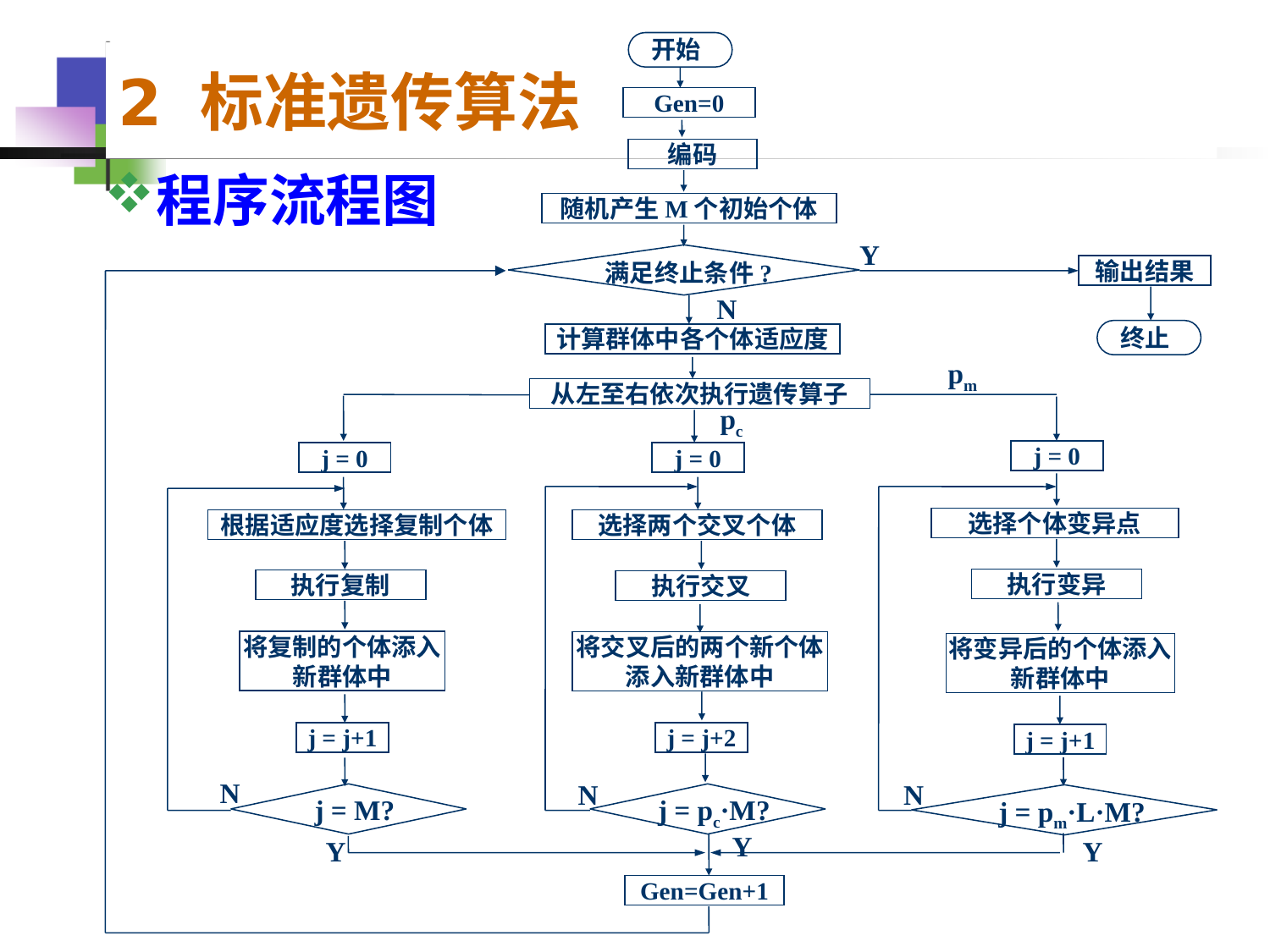

开始

Gen=0

编码

随机产生M个初始个体

Y

满足终止条件?
输出结果

N

终止

计算群体中各个体适应度
pm

从左至右依次执行遗传算子

pc

j = 0
j = 0
j = 0

选择个体变异点
根据适应度选择复制个体
选择两个交叉个体

执行变异
执行复制
执行交叉

将复制的个体添入新群体中
将交叉后的两个新个体添入新群体中
将变异后的个体添入新群体中

j = j+1
j = j+2
j = j+1

N
N
N

 j = M?

 j = pc·M?

 j = pm·L·M?

Y
Y
Y

Gen=Gen+1

2 标准遗传算法
程序流程图